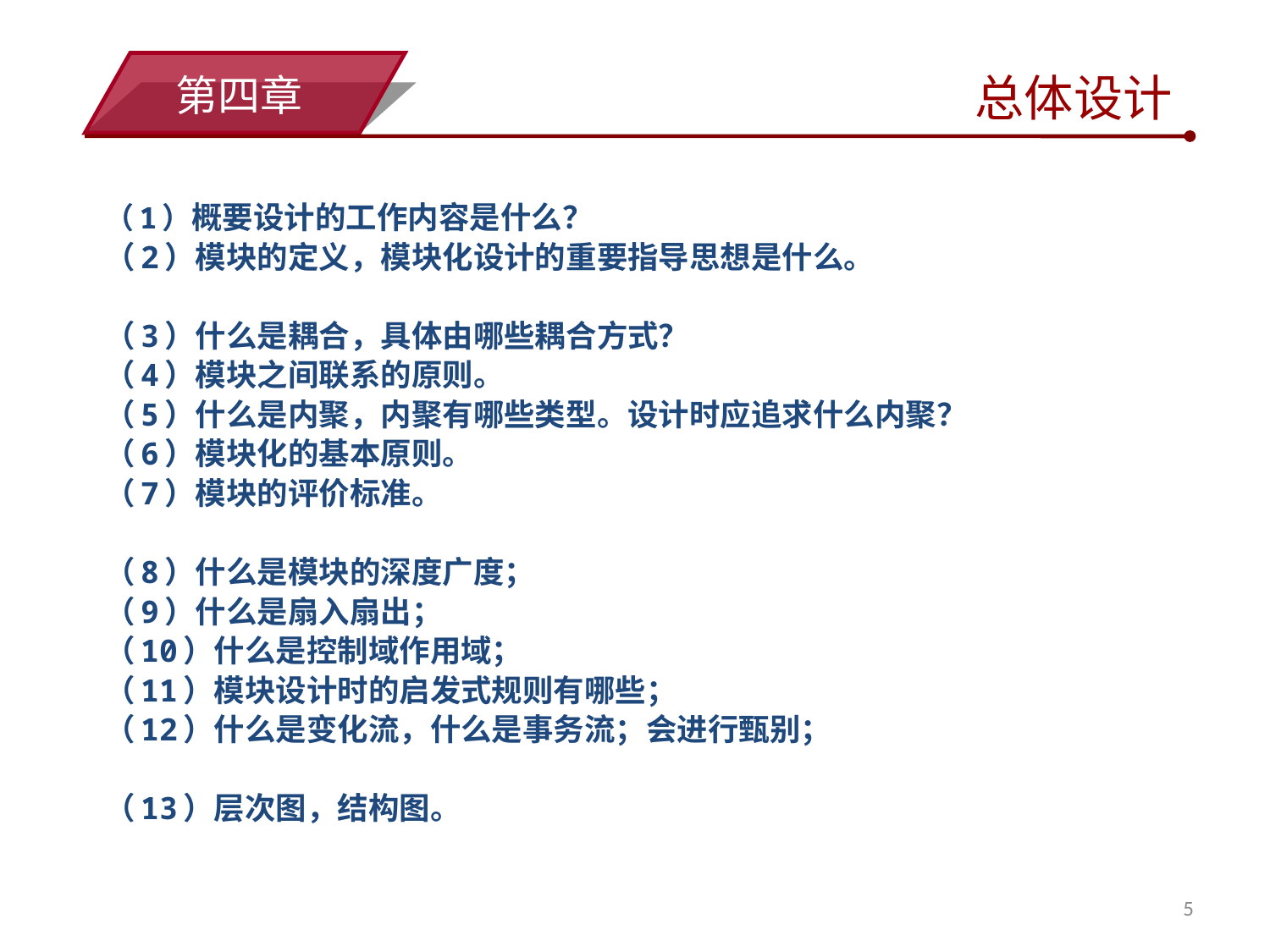

小结

总体设计
第四章

（1）概要设计的工作内容是什么？
（2）模块的定义，模块化设计的重要指导思想是什么。

（3）什么是耦合，具体由哪些耦合方式？
（4）模块之间联系的原则。
（5）什么是内聚，内聚有哪些类型。设计时应追求什么内聚？
（6）模块化的基本原则。
（7）模块的评价标准。

（8）什么是模块的深度广度；
（9）什么是扇入扇出；
（10）什么是控制域作用域；
（11）模块设计时的启发式规则有哪些；
（12）什么是变化流，什么是事务流；会进行甄别；

（13）层次图，结构图。

5